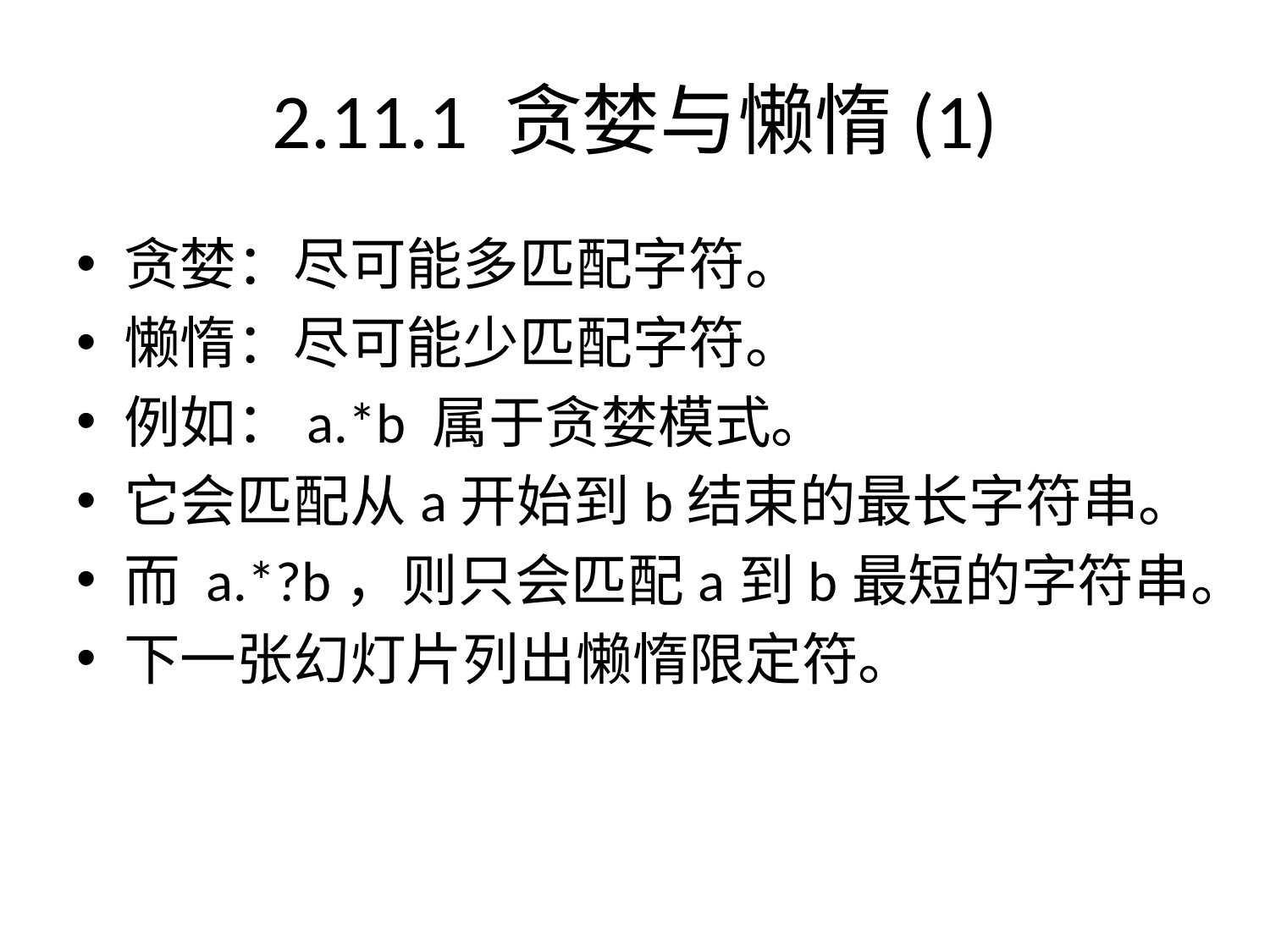

# 2.11.1 贪婪与懒惰(1)
贪婪：尽可能多匹配字符。
懒惰：尽可能少匹配字符。
例如：a.*b 属于贪婪模式。
它会匹配从a开始到b结束的最长字符串。
而 a.*?b，则只会匹配a到b最短的字符串。
下一张幻灯片列出懒惰限定符。